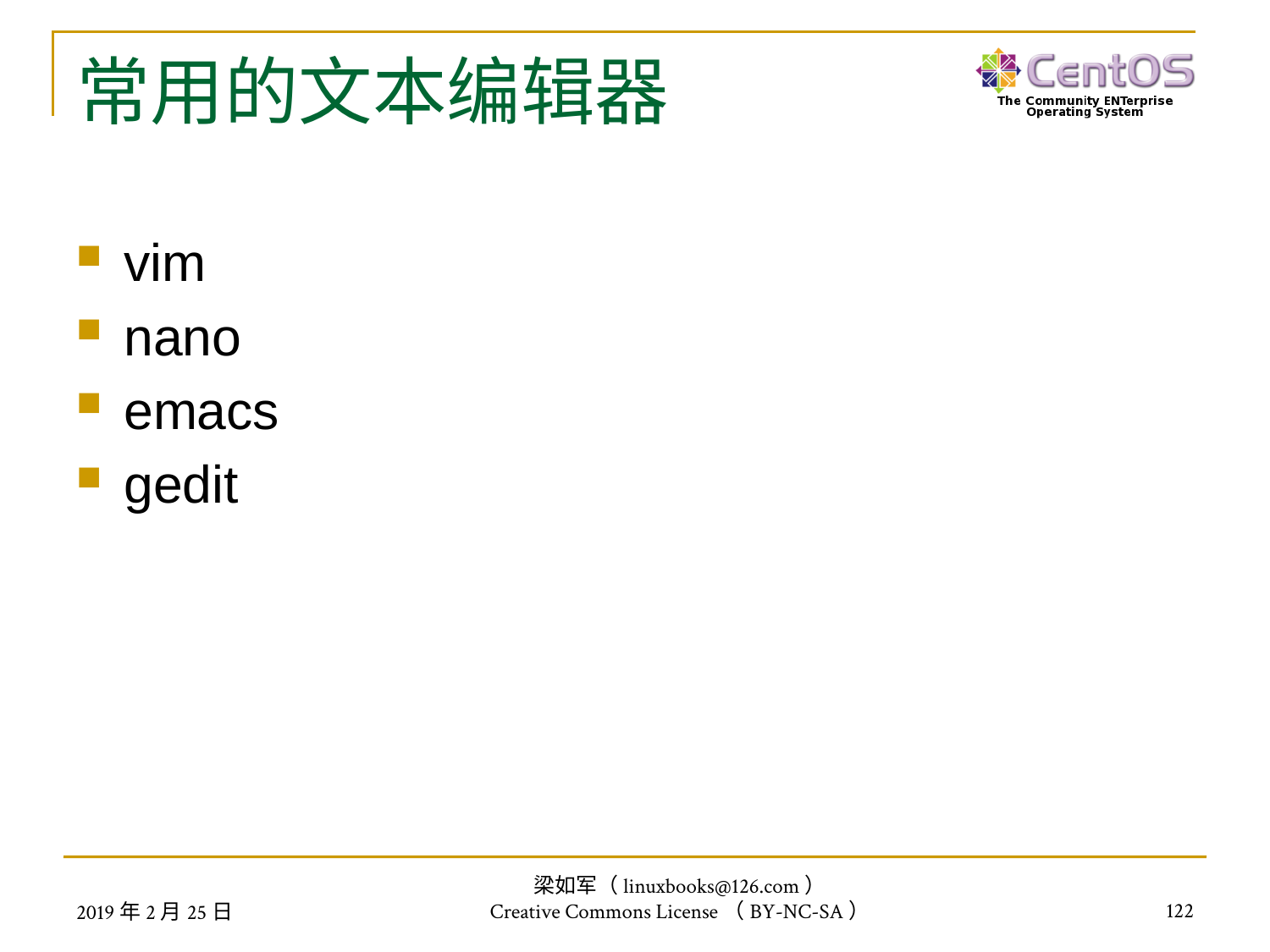

# 常用的文本编辑器
vim
nano
emacs
gedit
梁如军（linuxbooks@126.com）
Creative Commons License（BY-NC-SA）
2019年2月25日
122